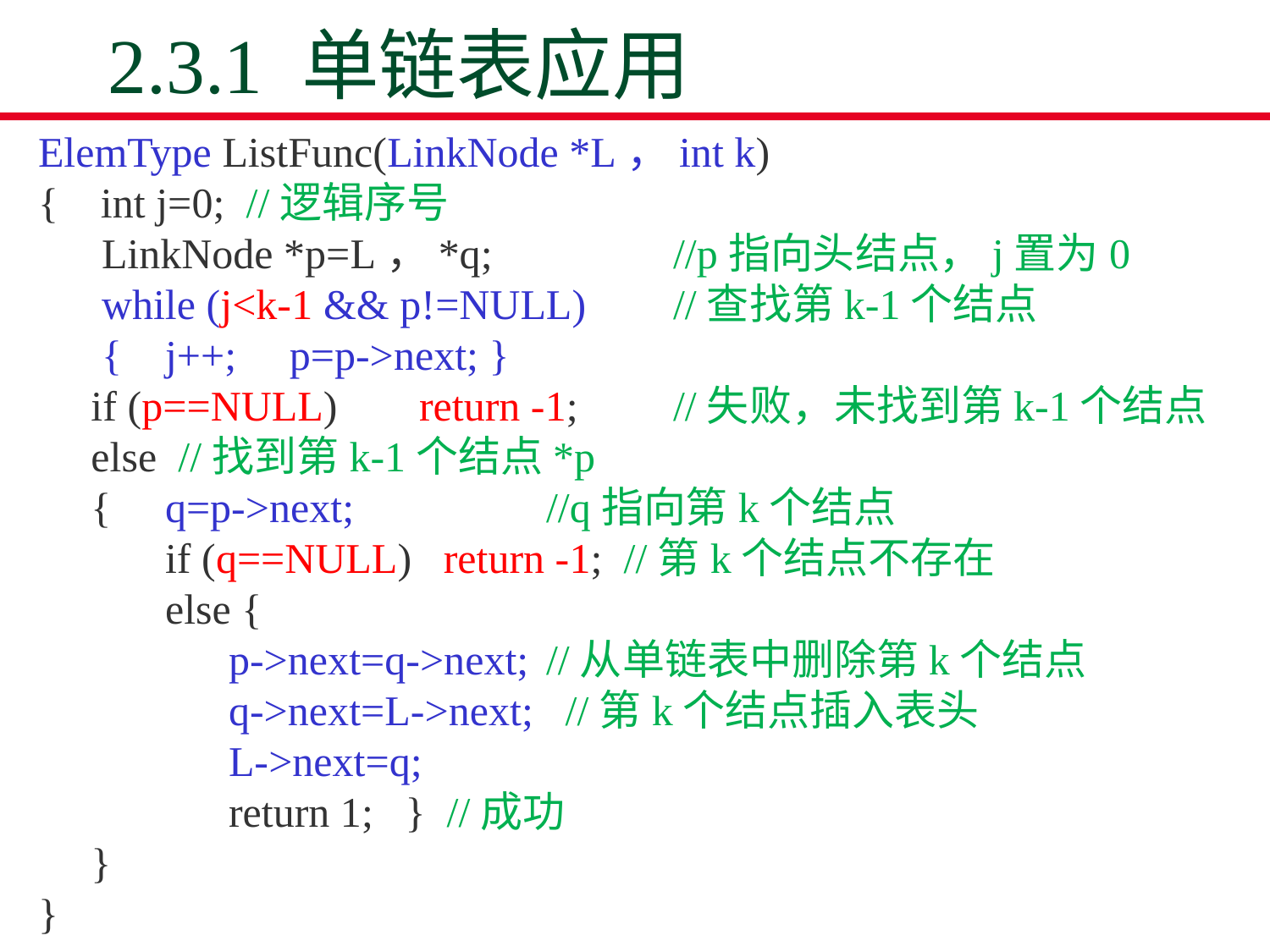

# 2.3.1 单链表应用
ElemType ListFunc(LinkNode *L，int k)
{    int j=0;  //逻辑序号
      LinkNode *p=L，*q;		//p指向头结点，j置为0
      while (j<k-1 && p!=NULL)	//查找第k-1个结点
      {	j++;     p=p->next; }
     if (p==NULL)	return -1;	//失败，未找到第k-1个结点
     else  //找到第k-1个结点*p
     {	q=p->next;		//q指向第k个结点
	if (q==NULL)   return -1;  //第k个结点不存在
	else {
	      p->next=q->next;	//从单链表中删除第k个结点
	      q->next=L->next;   //第k个结点插入表头
                  L->next=q;
	      return 1;   }  //成功
     }
}